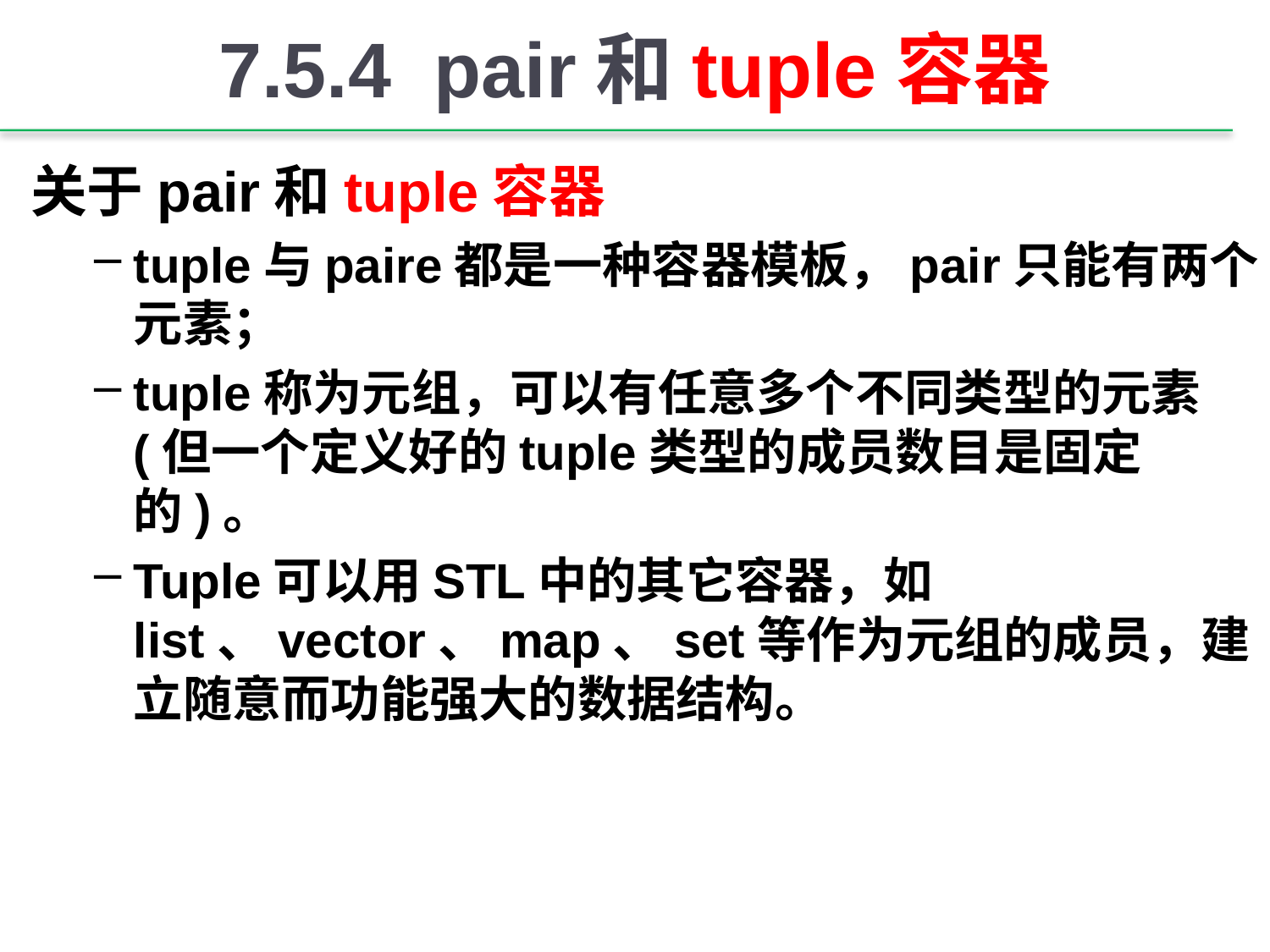

# 7.5.4  pair和tuple容器
关于pair和tuple容器
tuple与paire都是一种容器模板，pair只能有两个元素；
tuple称为元组，可以有任意多个不同类型的元素(但一个定义好的tuple类型的成员数目是固定的)。
Tuple可以用STL中的其它容器，如list、vector、map、set等作为元组的成员，建立随意而功能强大的数据结构。